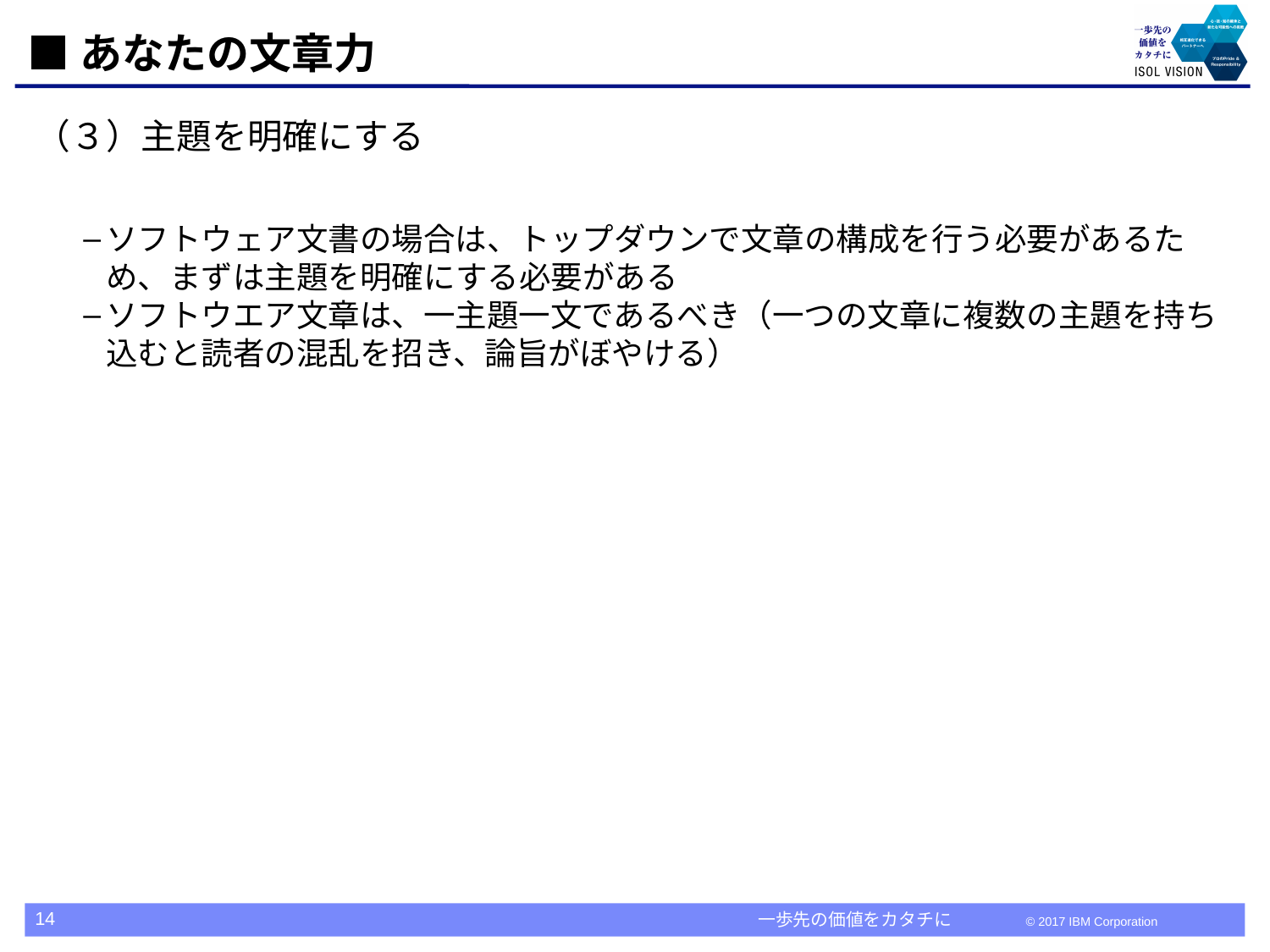

# ■あなたの文章力
（３）主題を明確にする

ソフトウェア文書の場合は、トップダウンで文章の構成を行う必要があるため、まずは主題を明確にする必要がある
ソフトウエア文章は、一主題一文であるべき（一つの文章に複数の主題を持ち込むと読者の混乱を招き、論旨がぼやける）

14